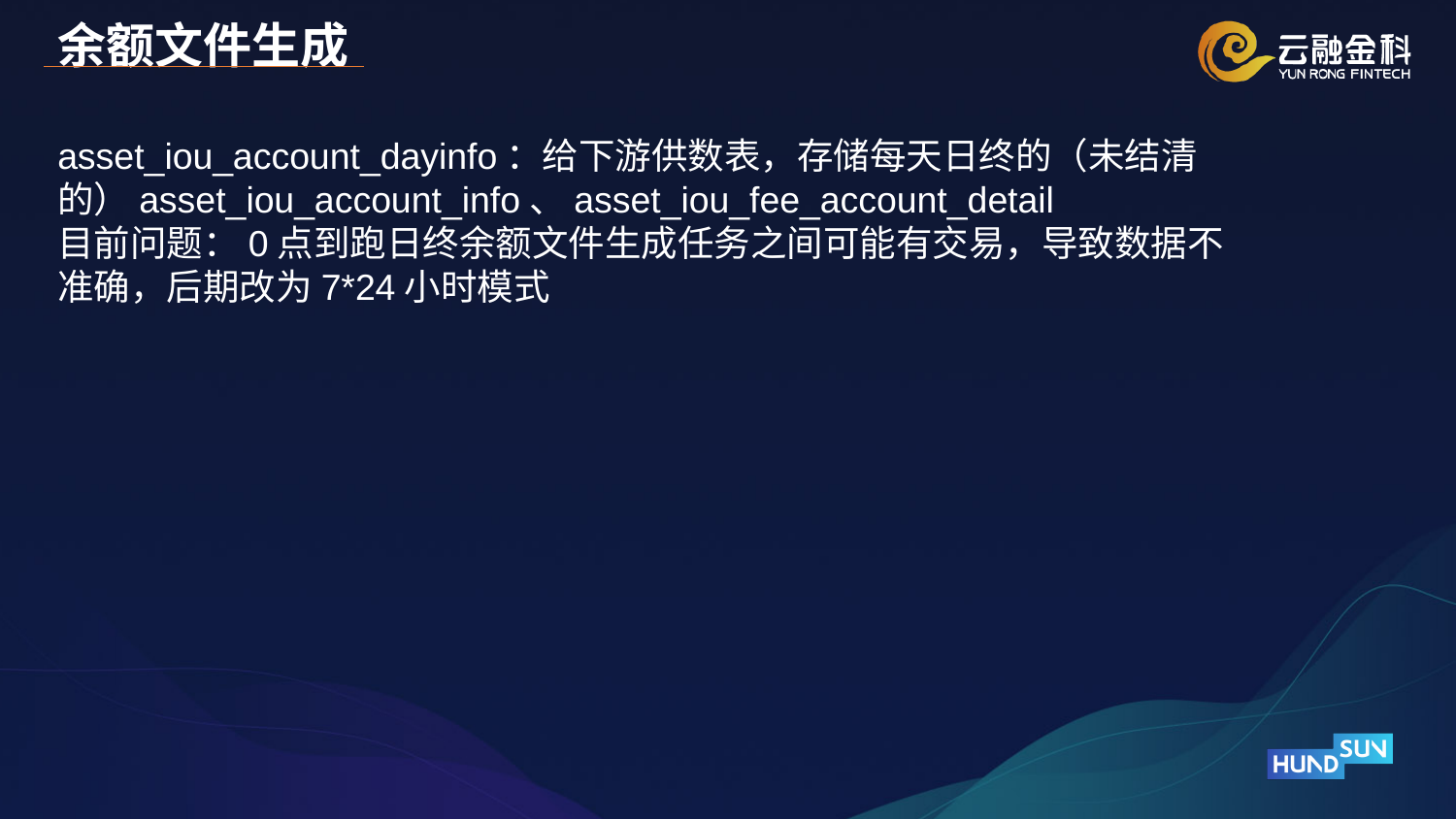

余额文件生成
asset_iou_account_dayinfo：给下游供数表，存储每天日终的（未结清的）asset_iou_account_info、asset_iou_fee_account_detail
目前问题：0点到跑日终余额文件生成任务之间可能有交易，导致数据不准确，后期改为7*24小时模式